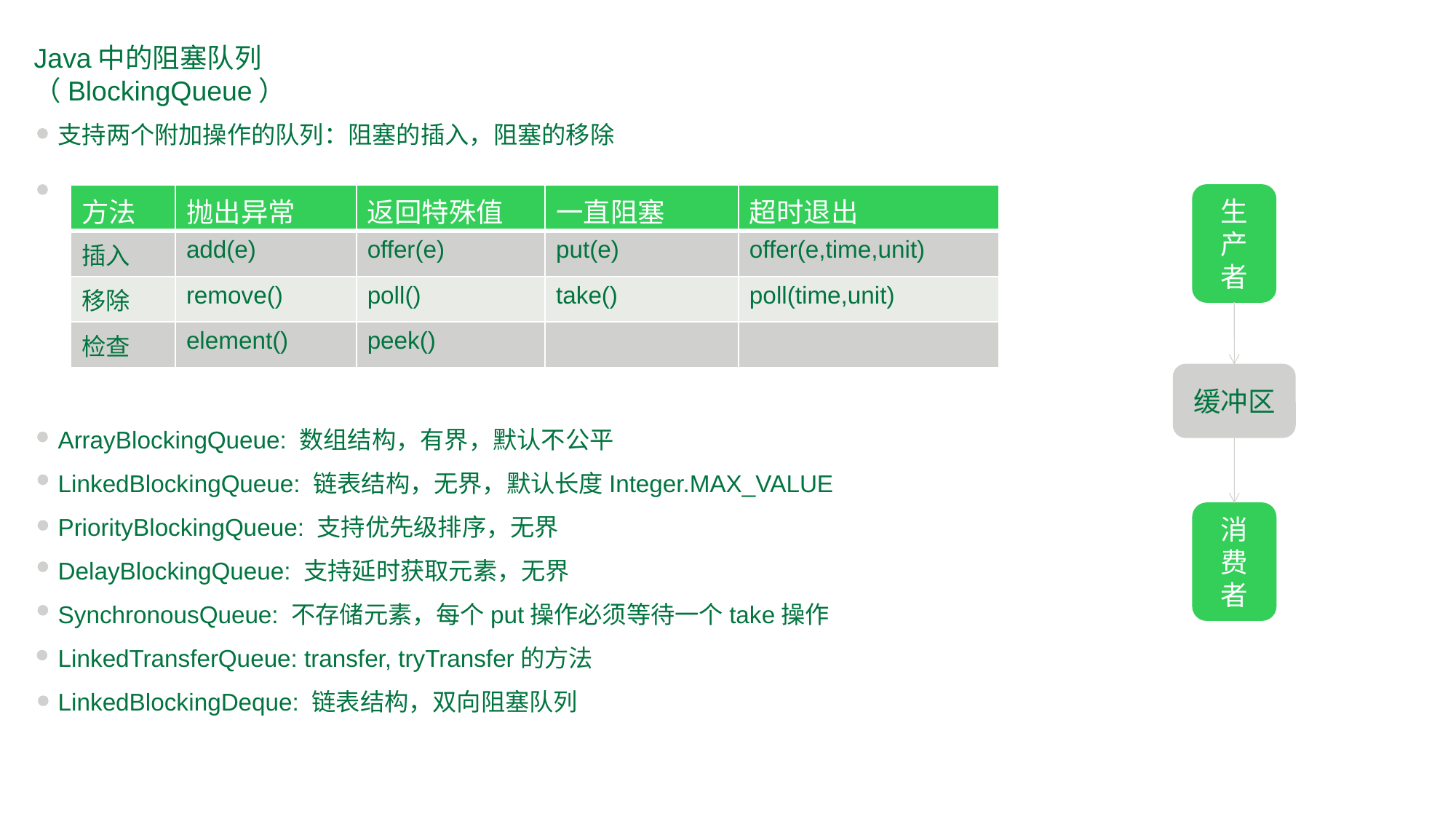

Java中的阻塞队列（BlockingQueue）

支持两个附加操作的队列：阻塞的插入，阻塞的移除

| 方法 | 抛出异常 | 返回特殊值 | 一直阻塞 | 超时退出 |
| --- | --- | --- | --- | --- |
| 插入 | add(e) | offer(e) | put(e) | offer(e,time,unit) |
| 移除 | remove() | poll() | take() | poll(time,unit) |
| 检查 | element() | peek() |  |  |
生产者
缓冲区
消费者
ArrayBlockingQueue: 数组结构，有界，默认不公平
LinkedBlockingQueue: 链表结构，无界，默认长度Integer.MAX_VALUE
PriorityBlockingQueue: 支持优先级排序，无界
DelayBlockingQueue: 支持延时获取元素，无界
SynchronousQueue: 不存储元素，每个put操作必须等待一个take操作
LinkedTransferQueue: transfer, tryTransfer的方法
LinkedBlockingDeque: 链表结构，双向阻塞队列